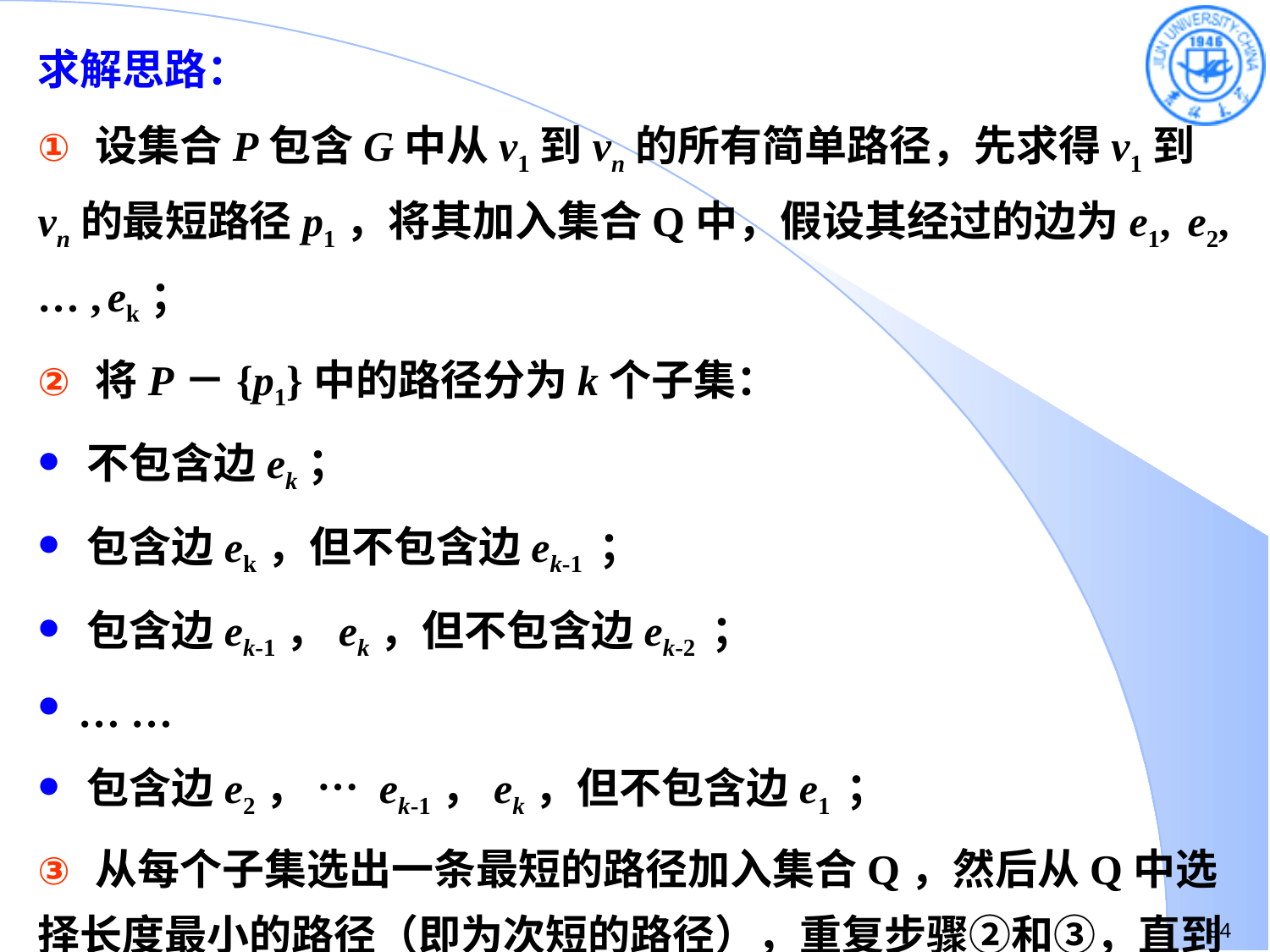

求解思路：
 设集合P包含G中从v1到vn的所有简单路径，先求得v1到vn的最短路径p1，将其加入集合Q中，假设其经过的边为e1,  e2, … , ek；
 将P－{p1}中的路径分为k个子集：
 不包含边ek；
 包含边ek，但不包含边ek-1 ；
 包含边ek-1，ek，但不包含边ek-2 ；
 … …
 包含边e2， … ek-1，ek，但不包含边e1 ；
 从每个子集选出一条最短的路径加入集合Q，然后从Q中选择长度最小的路径（即为次短的路径），重复步骤②和③，直到找出满足要求的路径或找出v1到vn的所有路径。